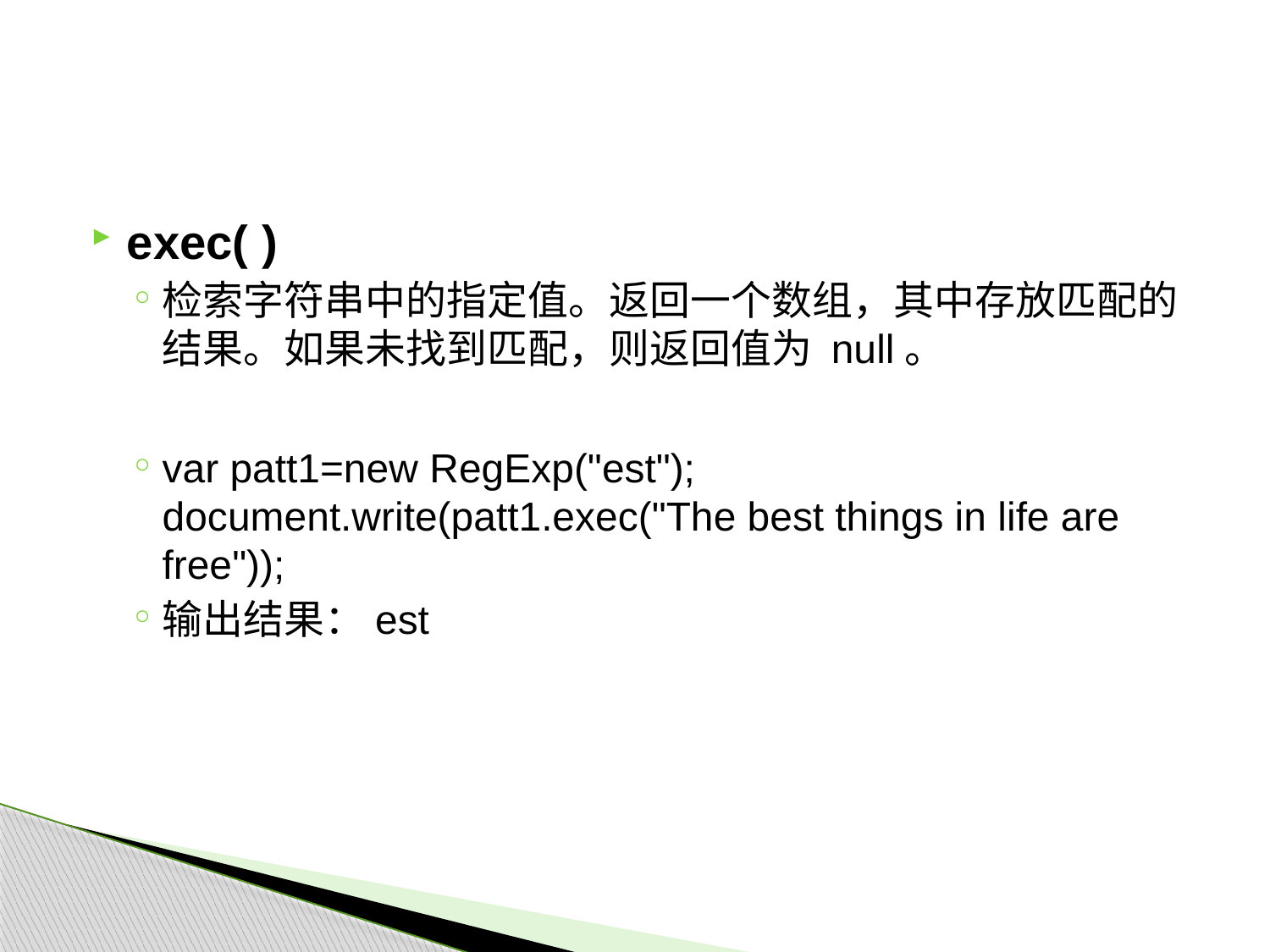

#
exec( )
检索字符串中的指定值。返回一个数组，其中存放匹配的结果。如果未找到匹配，则返回值为 null。

var patt1=new RegExp("est"); document.write(patt1.exec("The best things in life are free"));
输出结果：est